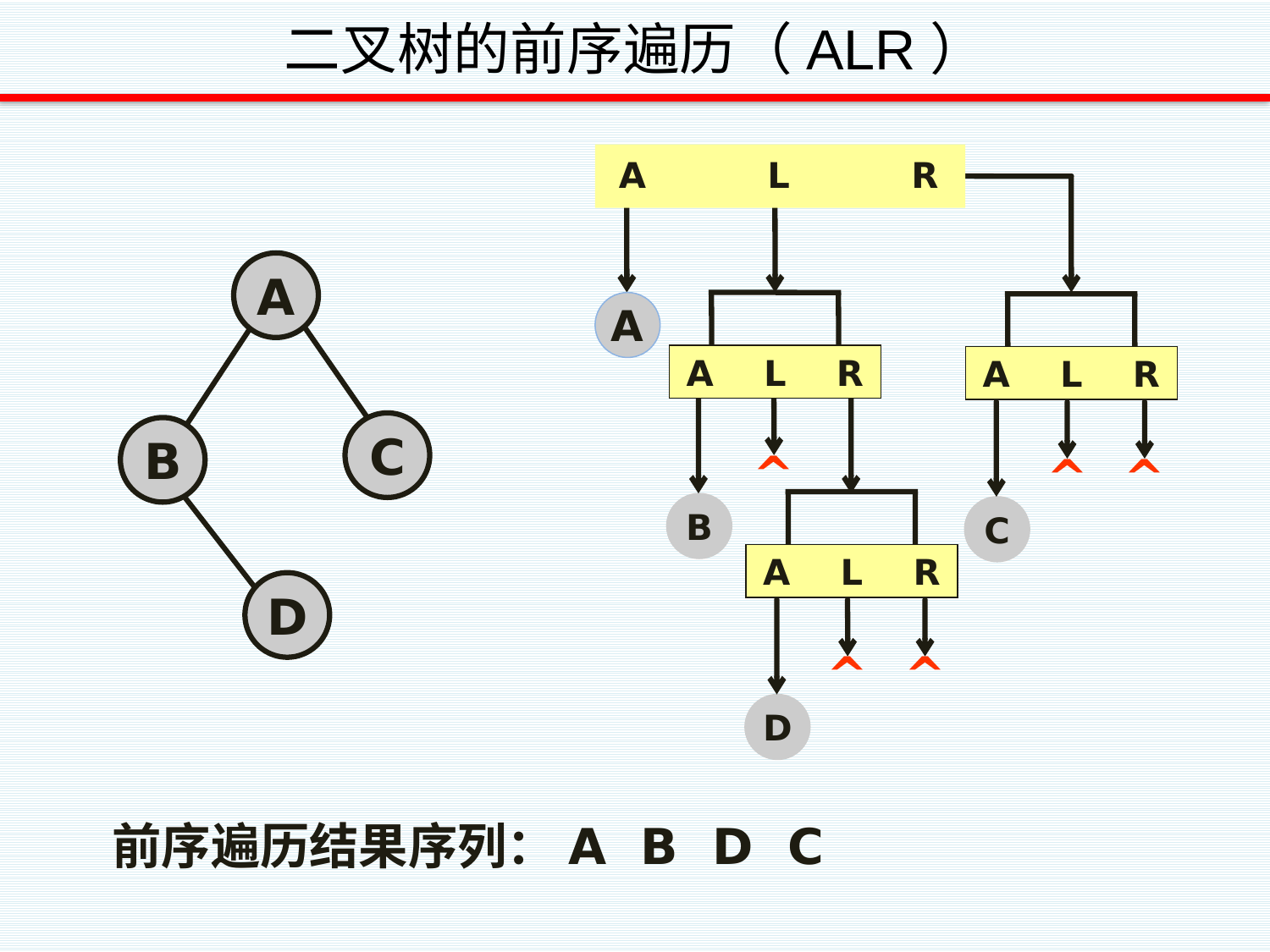

# 二叉树的前序遍历（ALR）

A
L
R

A
L
R

A
L
R

A
A

C
B

D

^

A
L
R

B

C

^

^

D

^

^
前序遍历结果序列：A  B  D  C